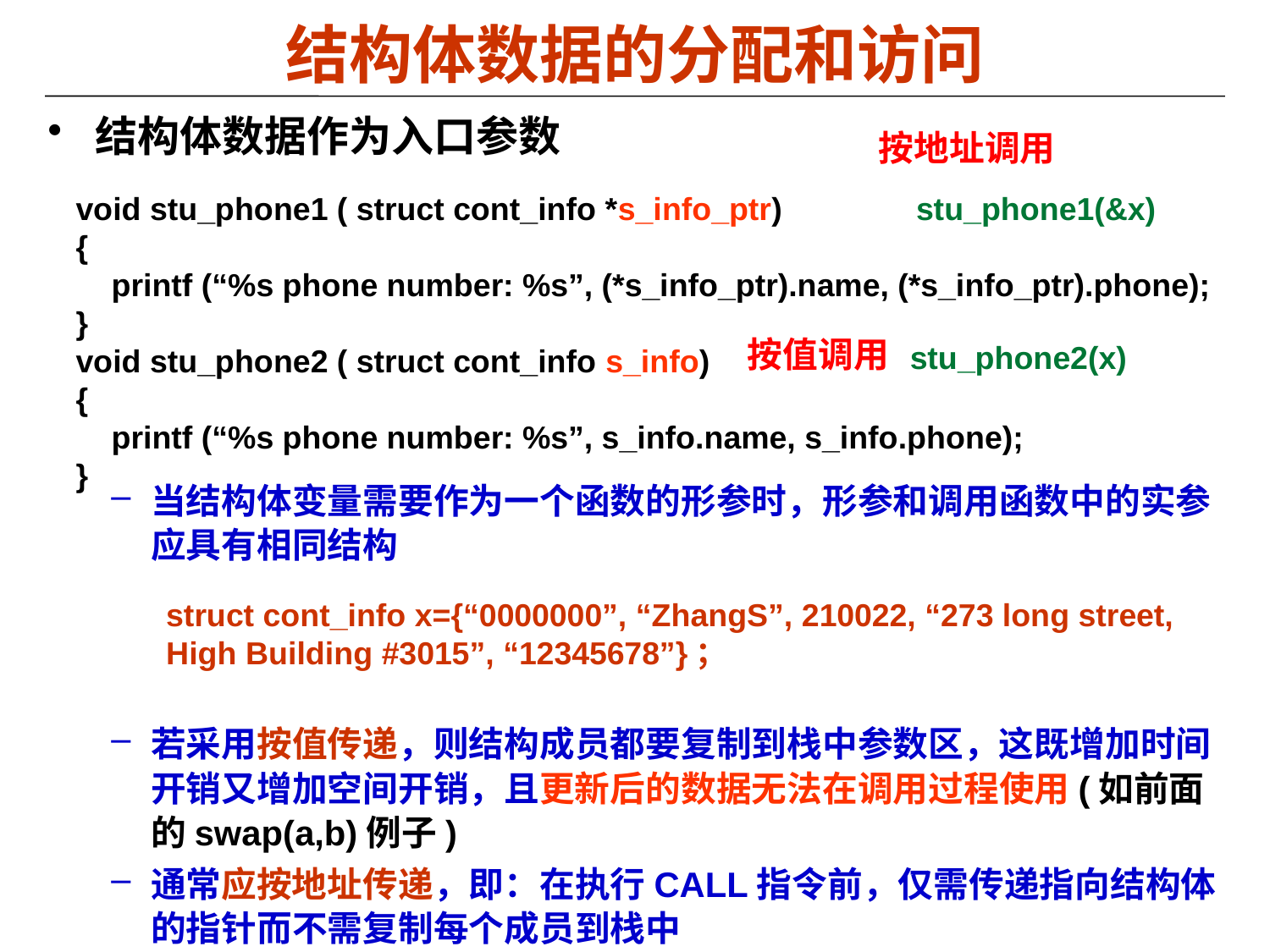

# 结构体数据的分配和访问
结构体数据作为入口参数

当结构体变量需要作为一个函数的形参时，形参和调用函数中的实参应具有相同结构

若采用按值传递，则结构成员都要复制到栈中参数区，这既增加时间开销又增加空间开销，且更新后的数据无法在调用过程使用(如前面的swap(a,b)例子)
通常应按地址传递，即：在执行CALL指令前，仅需传递指向结构体的指针而不需复制每个成员到栈中
按地址调用
void stu_phone1 ( struct cont_info *s_info_ptr)
{
    printf (“%s phone number: %s”, (*s_info_ptr).name, (*s_info_ptr).phone);
}
void stu_phone2 ( struct cont_info s_info)
{
    printf (“%s phone number: %s”, s_info.name, s_info.phone);
}
stu_phone1(&x)
按值调用
stu_phone2(x)
struct cont_info x={“0000000”, “ZhangS”, 210022, “273 long street, High Building #3015”, “12345678”}；